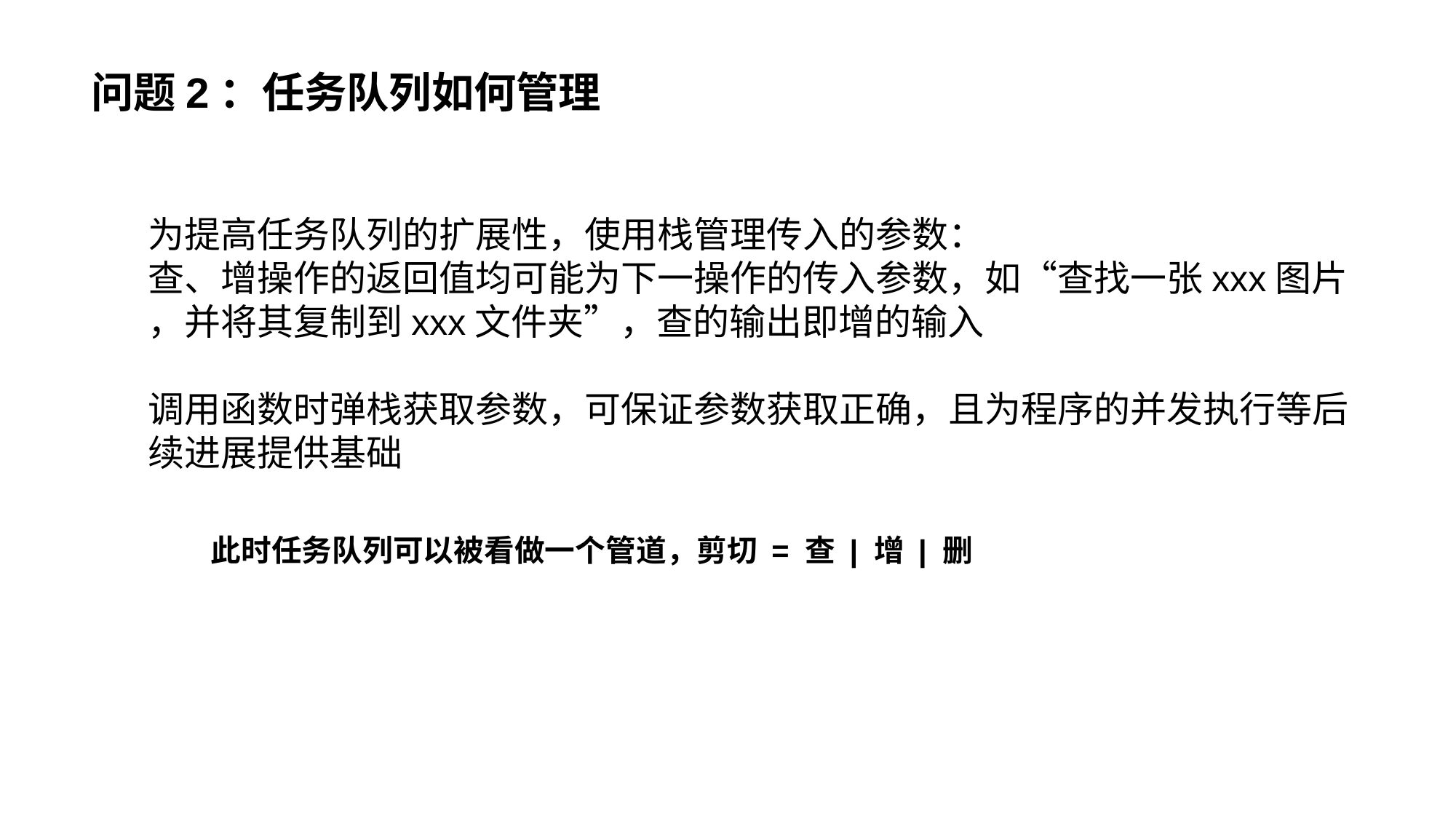

# 问题2：任务队列如何管理
为提高任务队列的扩展性，使用栈管理传入的参数：
查、增操作的返回值均可能为下一操作的传入参数，如“查找一张xxx图片
，并将其复制到xxx文件夹”，查的输出即增的输入

调用函数时弹栈获取参数，可保证参数获取正确，且为程序的并发执行等后
续进展提供基础
此时任务队列可以被看做一个管道，剪切 = 查 | 增 | 删
26